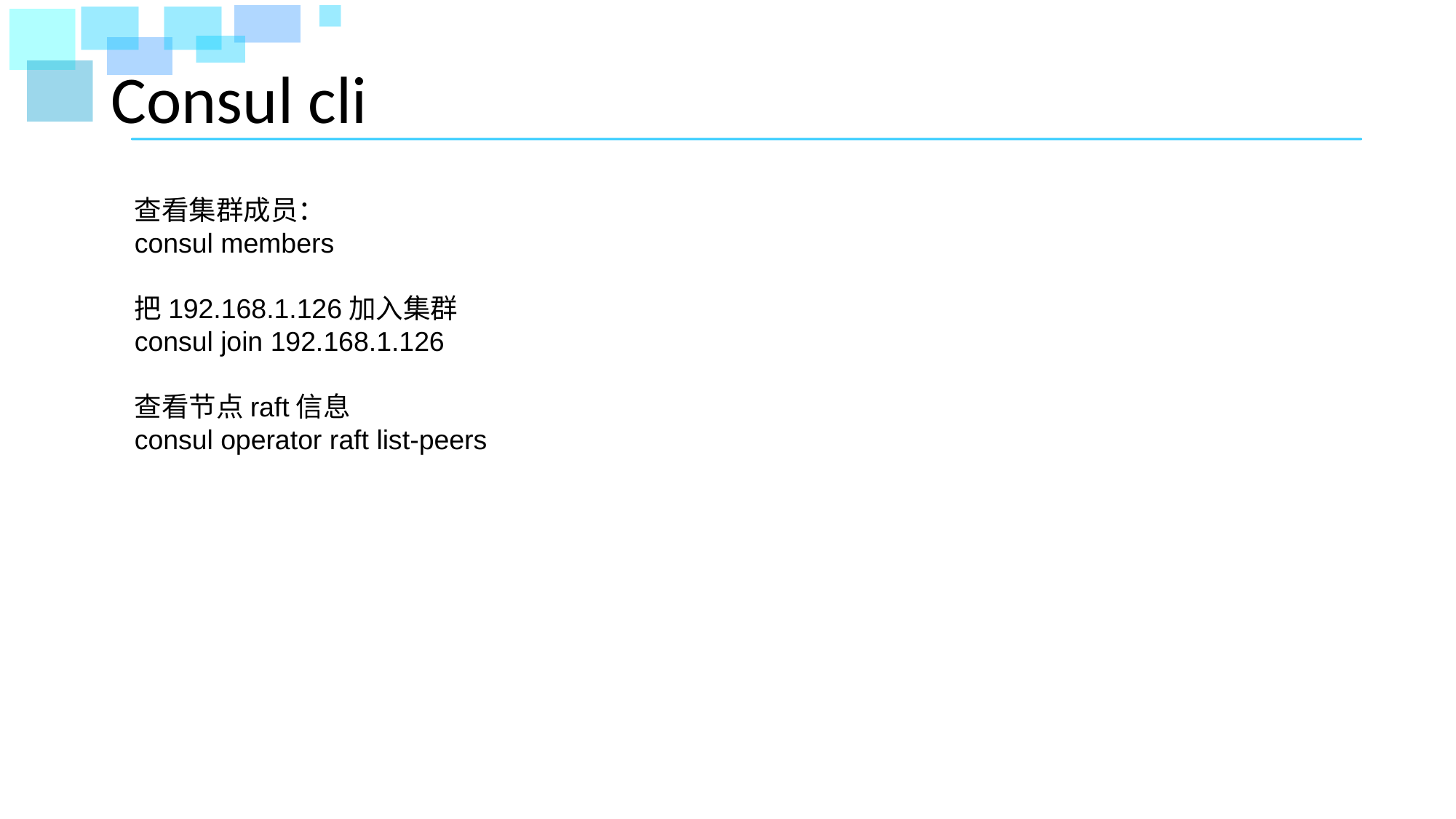

# Consul cli
查看集群成员：
consul members

把192.168.1.126加入集群
consul join 192.168.1.126

查看节点raft信息
consul operator raft list-peers